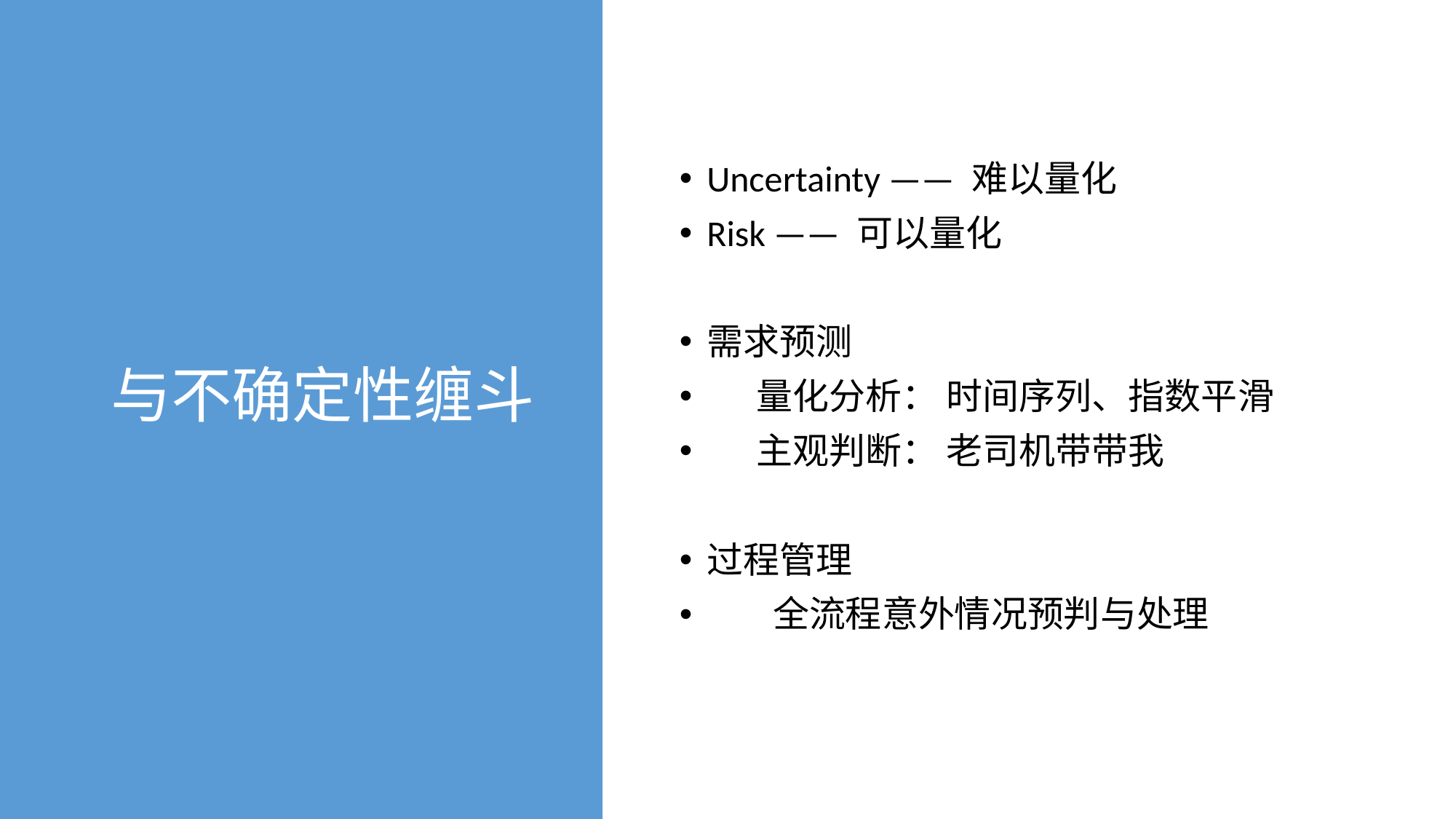

# 与不确定性缠斗
Uncertainty —— 难以量化
Risk —— 可以量化

需求预测
     量化分析： 时间序列、指数平滑
     主观判断： 老司机带带我

过程管理
       全流程意外情况预判与处理